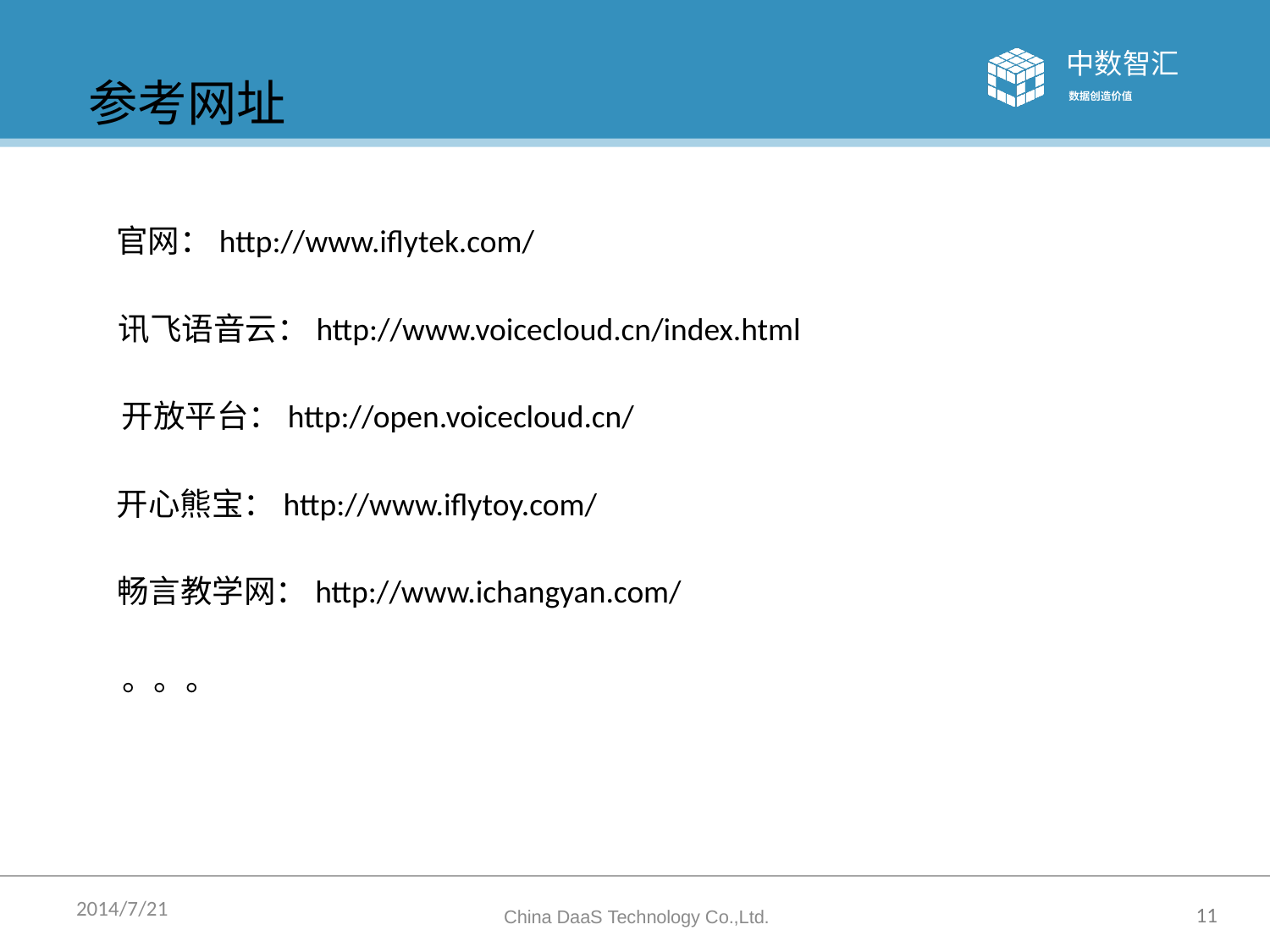

参考网址
官网：http://www.iflytek.com/
讯飞语音云：http://www.voicecloud.cn/index.html
开放平台：http://open.voicecloud.cn/
开心熊宝：http://www.iflytoy.com/
畅言教学网：http://www.ichangyan.com/
。。。
2014/7/21
11